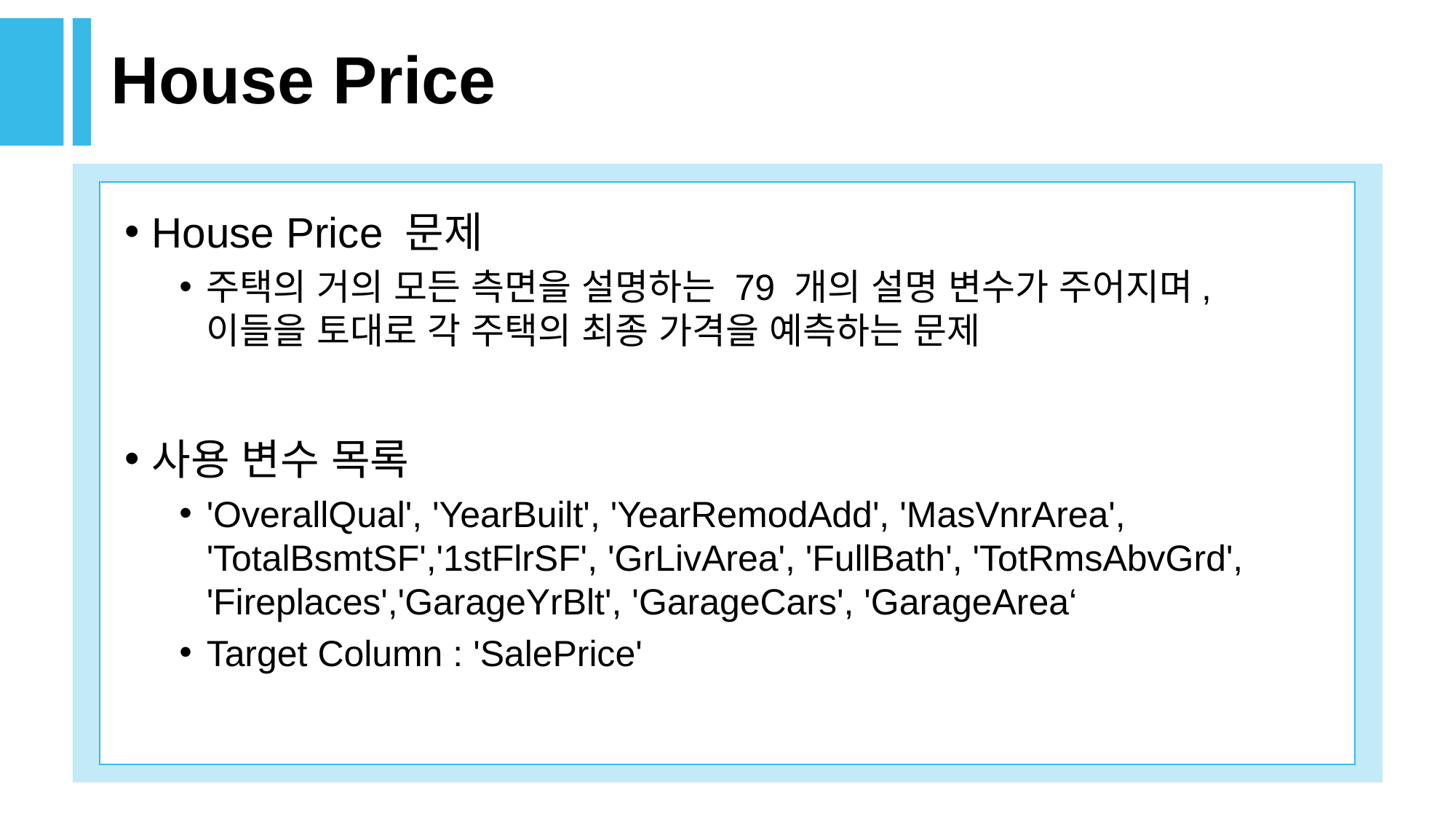

# House Price
House Price 문제
주택의 거의 모든 측면을 설명하는 79 개의 설명 변수가 주어지며, 이들을 토대로 각 주택의 최종 가격을 예측하는 문제

사용 변수 목록
'OverallQual', 'YearBuilt', 'YearRemodAdd', 'MasVnrArea', 'TotalBsmtSF','1stFlrSF', 'GrLivArea', 'FullBath', 'TotRmsAbvGrd', 'Fireplaces','GarageYrBlt', 'GarageCars', 'GarageArea‘
Target Column : 'SalePrice'